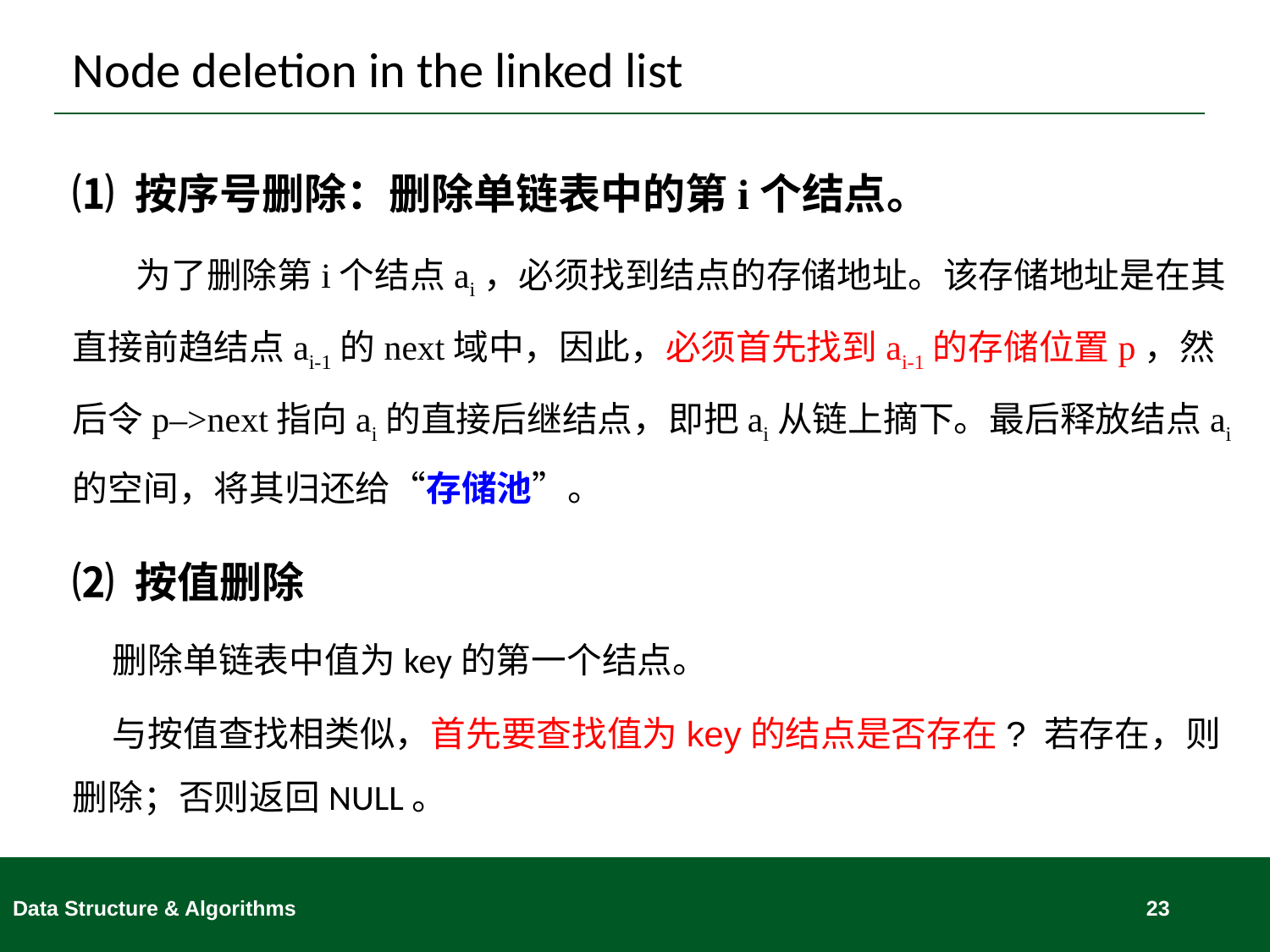

# Node deletion in the linked list
⑴ 按序号删除：删除单链表中的第i个结点。
       为了删除第i个结点ai，必须找到结点的存储地址。该存储地址是在其直接前趋结点ai-1的next域中，因此，必须首先找到ai-1的存储位置p，然后令p–>next指向ai的直接后继结点，即把ai从链上摘下。最后释放结点ai的空间，将其归还给“存储池”。
⑵ 按值删除
    删除单链表中值为key的第一个结点。
    与按值查找相类似，首先要查找值为key的结点是否存在? 若存在，则删除；否则返回NULL。

Data Structure & Algorithms
23